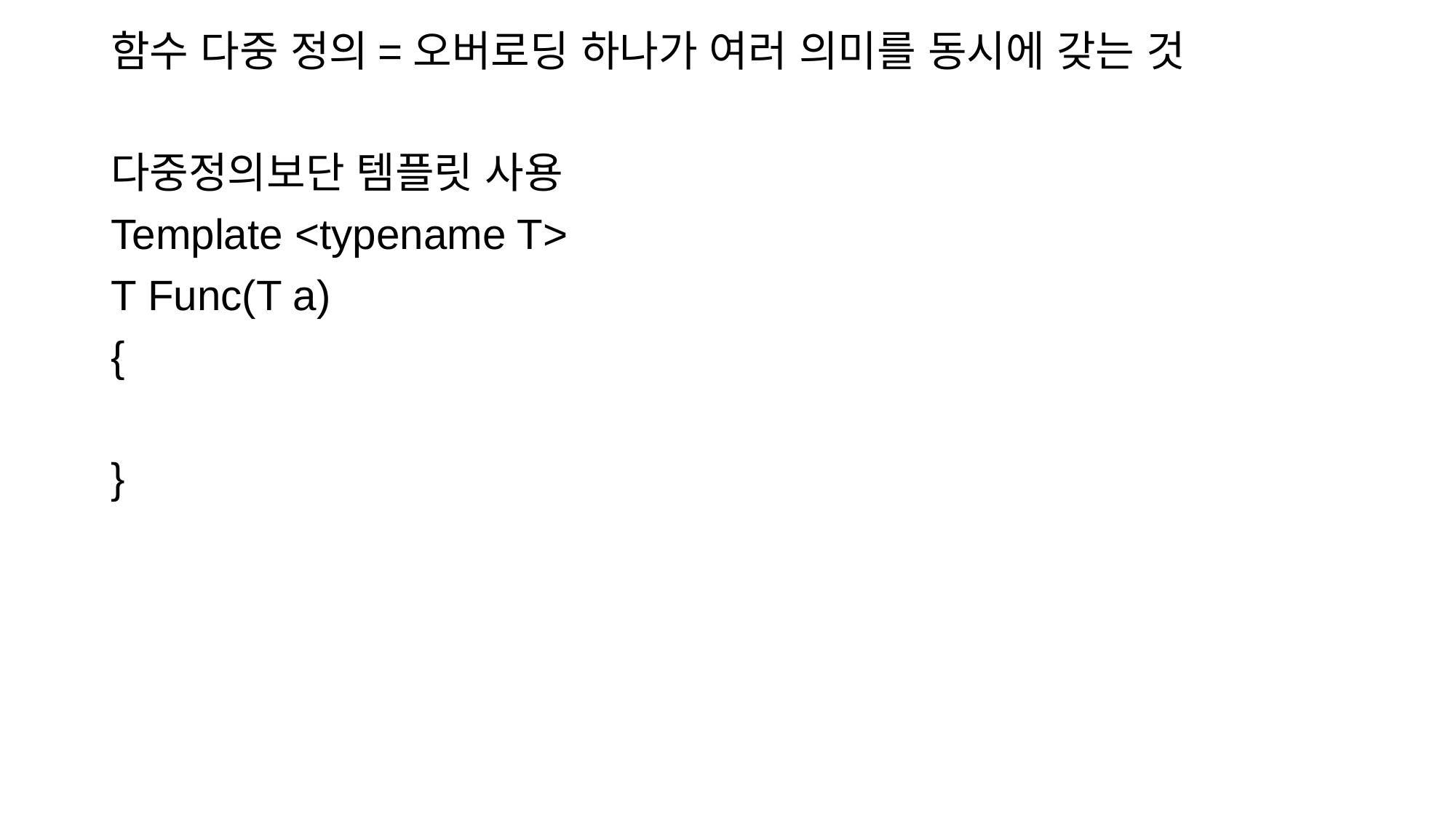

함수 다중 정의=오버로딩 하나가 여러 의미를 동시에 갖는 것

다중정의보단 템플릿 사용
Template <typename T>
T Func(T a)
{

}